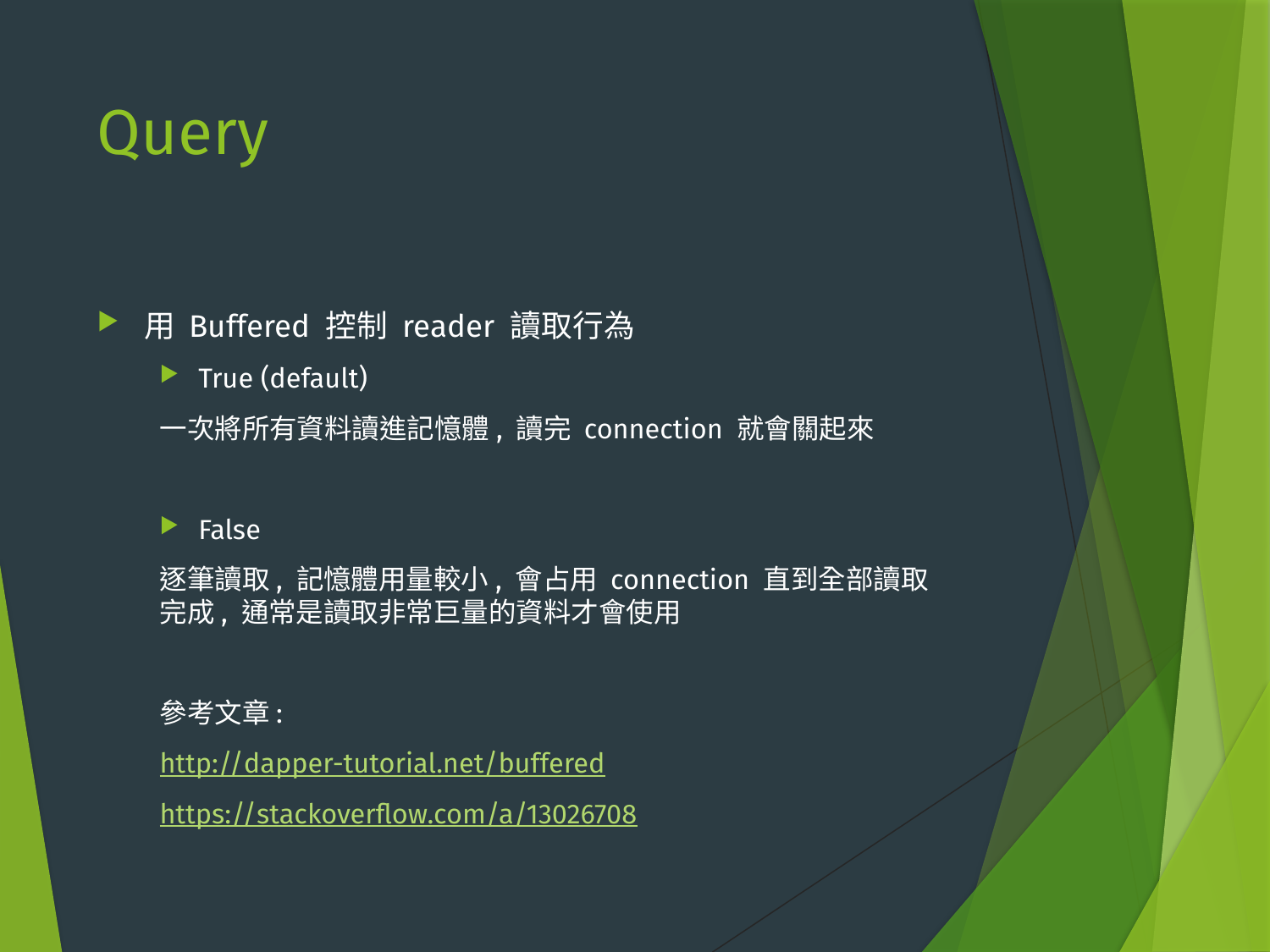

# Query
用 Buffered 控制 reader 讀取行為
True (default)
一次將所有資料讀進記憶體, 讀完 connection 就會關起來

False
逐筆讀取, 記憶體用量較小, 會占用 connection 直到全部讀取完成, 通常是讀取非常巨量的資料才會使用

參考文章:
http://dapper-tutorial.net/buffered
https://stackoverflow.com/a/13026708